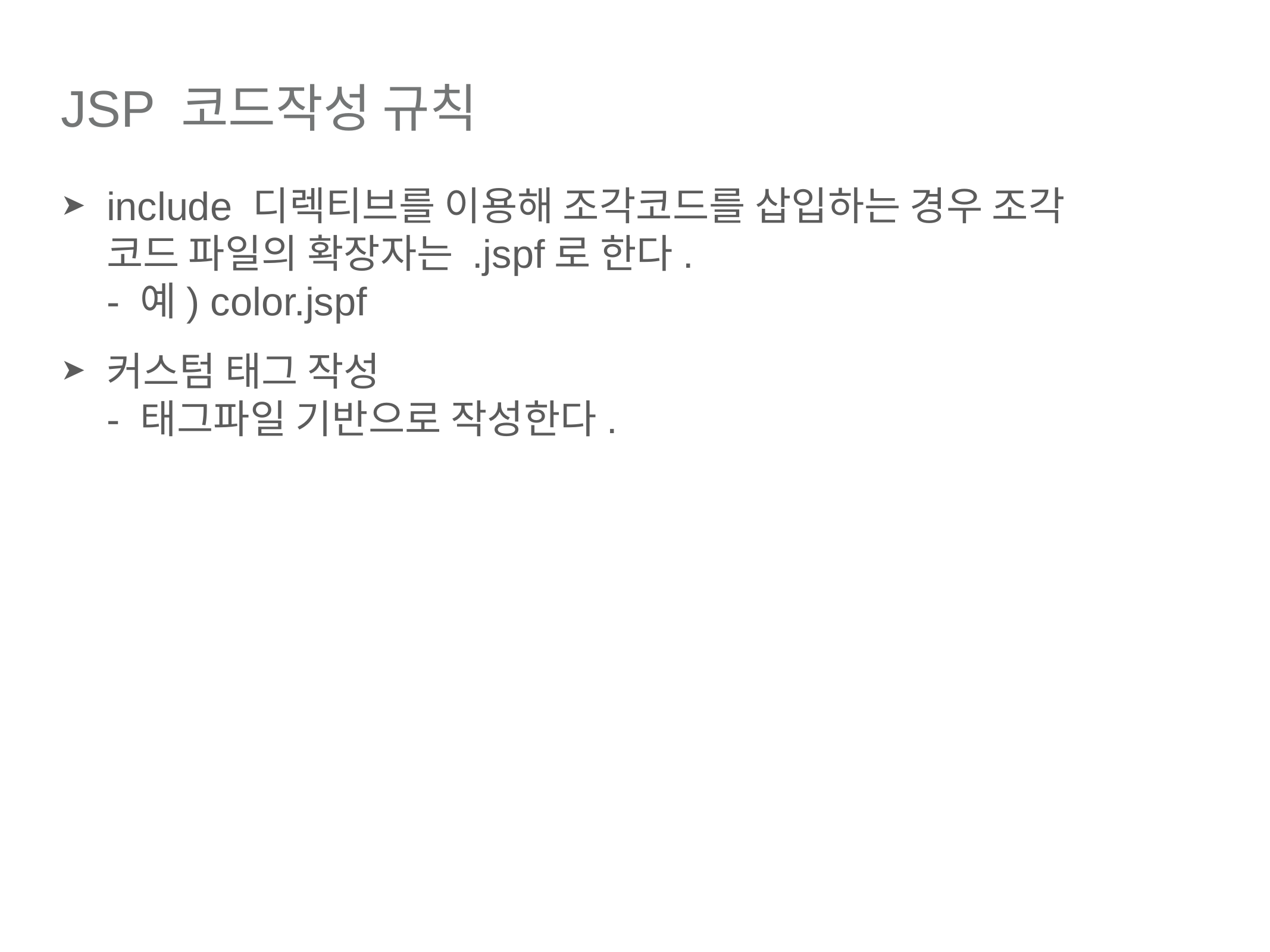

# JSP 코드작성 규칙

include 디렉티브를 이용해 조각코드를 삽입하는 경우 조각
코드 파일의 확장자는 .jspf로 한다.
- 예) color.jspf
커스텀 태그 작성
- 태그파일 기반으로 작성한다.